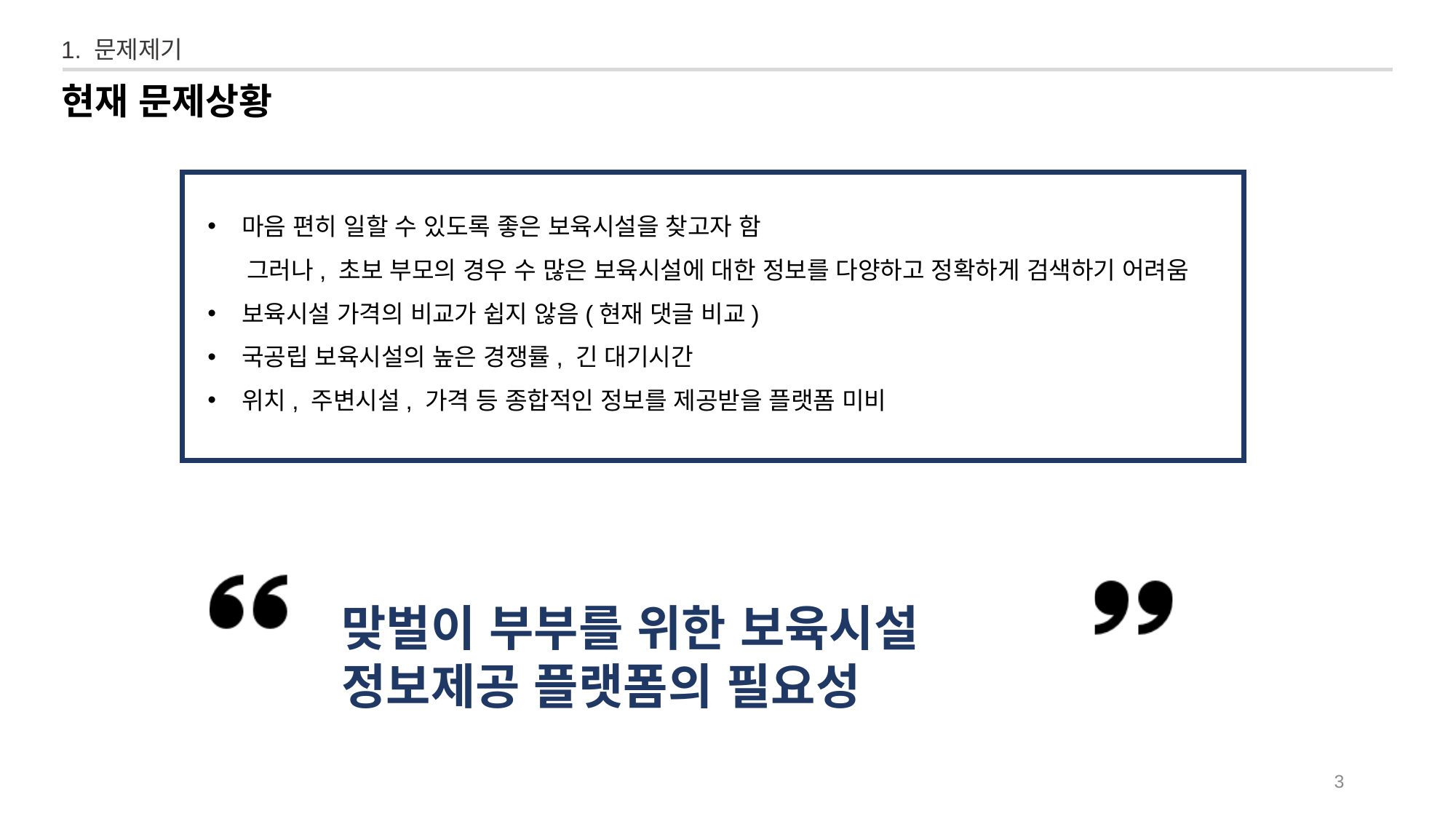

1. 문제제기
현재 문제상황

마음 편히 일할 수 있도록 좋은 보육시설을 찾고자 함
     그러나, 초보 부모의 경우 수 많은 보육시설에 대한 정보를 다양하고 정확하게 검색하기 어려움
보육시설 가격의 비교가 쉽지 않음(현재 댓글 비교)
국공립 보육시설의 높은 경쟁률, 긴 대기시간
위치, 주변시설, 가격 등 종합적인 정보를 제공받을 플랫폼 미비

맞벌이 부부를 위한 보육시설 	정보제공 플랫폼의 필요성
3